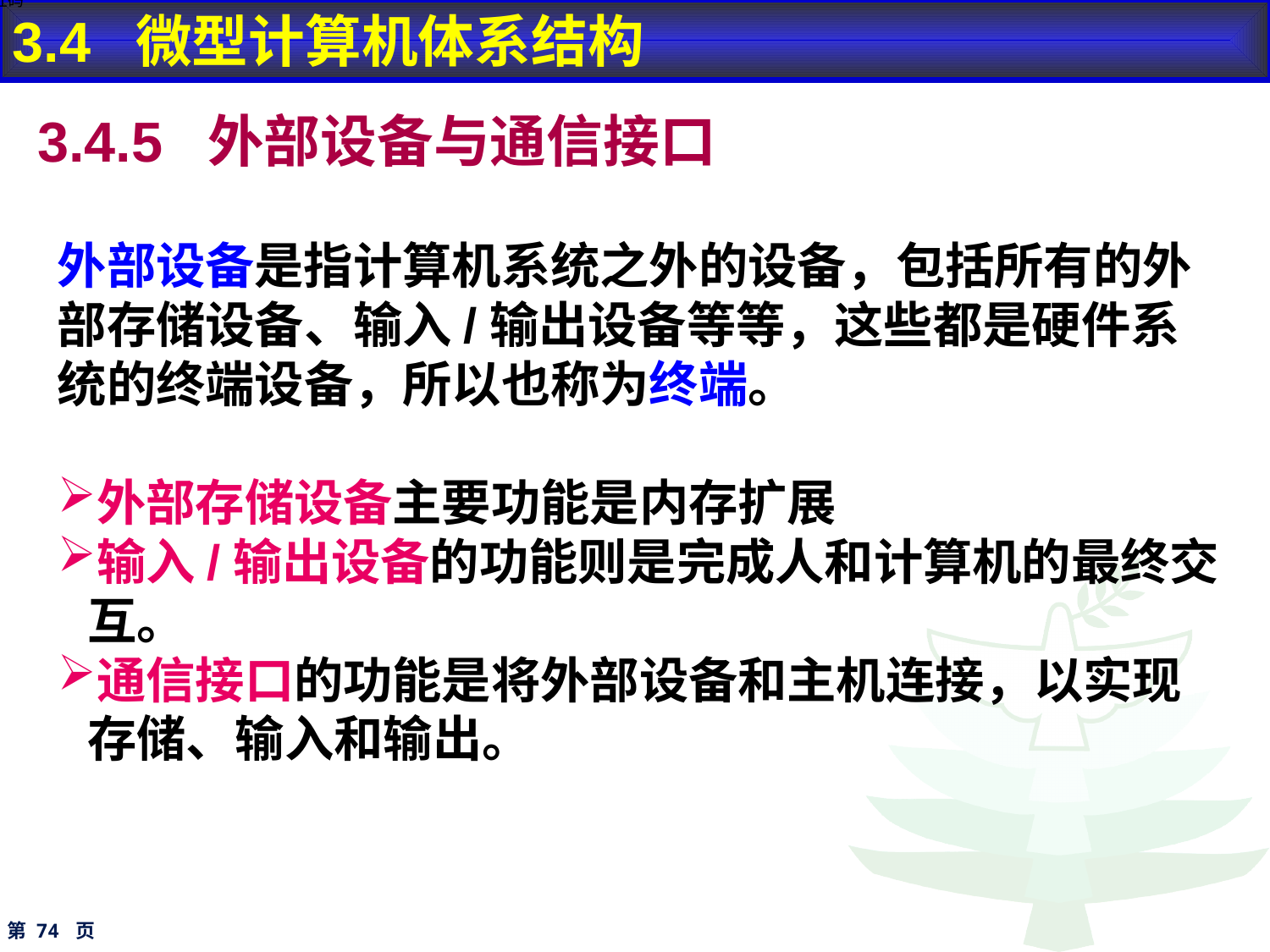

3.4  微型计算机体系结构

地址码
3.4.5  外部设备与通信接口
外部设备是指计算机系统之外的设备，包括所有的外部存储设备、输入/输出设备等等，这些都是硬件系统的终端设备，所以也称为终端。

外部存储设备主要功能是内存扩展
输入/输出设备的功能则是完成人和计算机的最终交互。
通信接口的功能是将外部设备和主机连接，以实现存储、输入和输出。